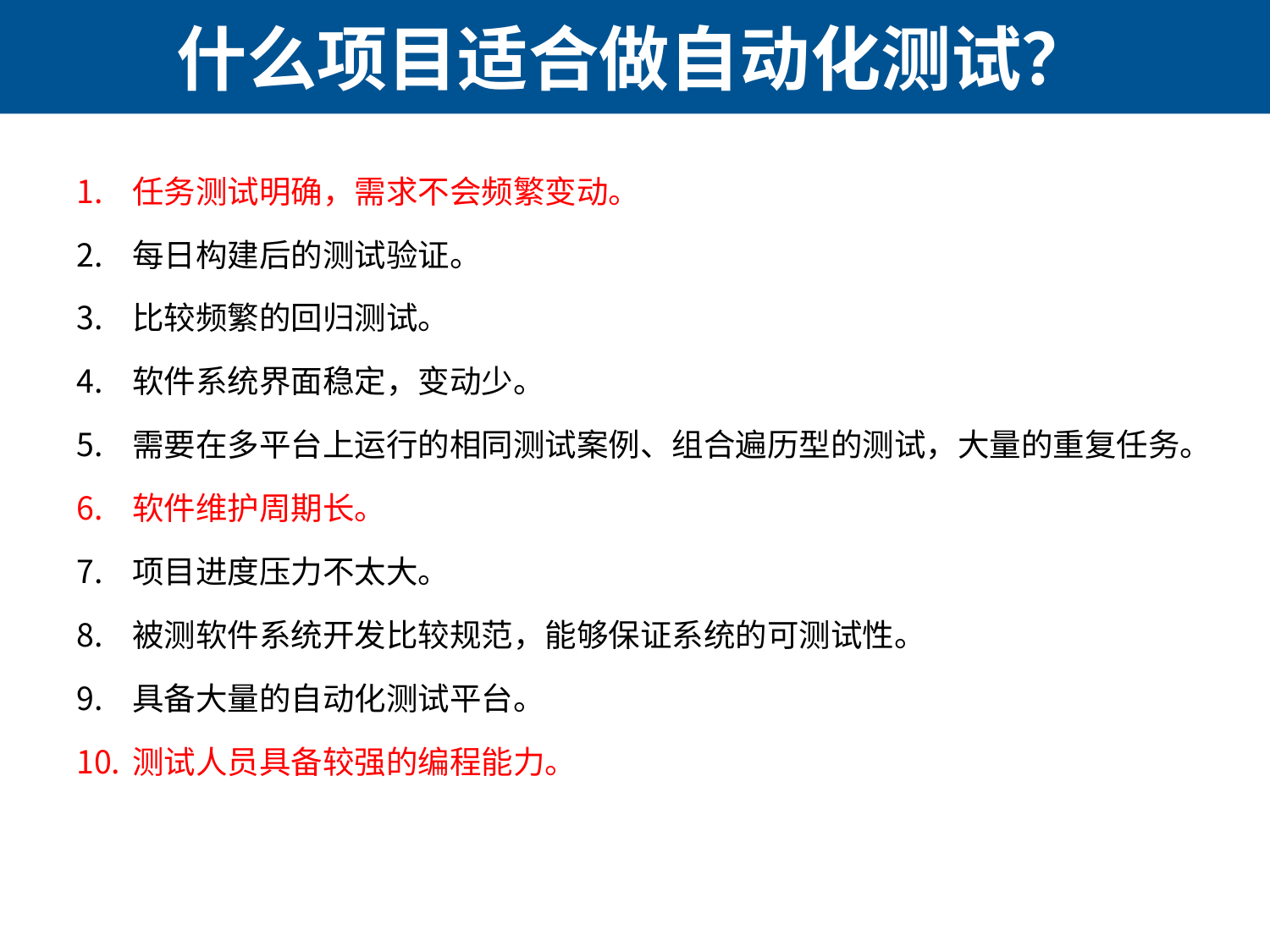

# 什么项目适合做自动化测试？
任务测试明确，需求不会频繁变动。
每日构建后的测试验证。
比较频繁的回归测试。
软件系统界面稳定，变动少。
需要在多平台上运行的相同测试案例、组合遍历型的测试，大量的重复任务。
软件维护周期长。
项目进度压力不太大。
被测软件系统开发比较规范，能够保证系统的可测试性。
具备大量的自动化测试平台。
测试人员具备较强的编程能力。